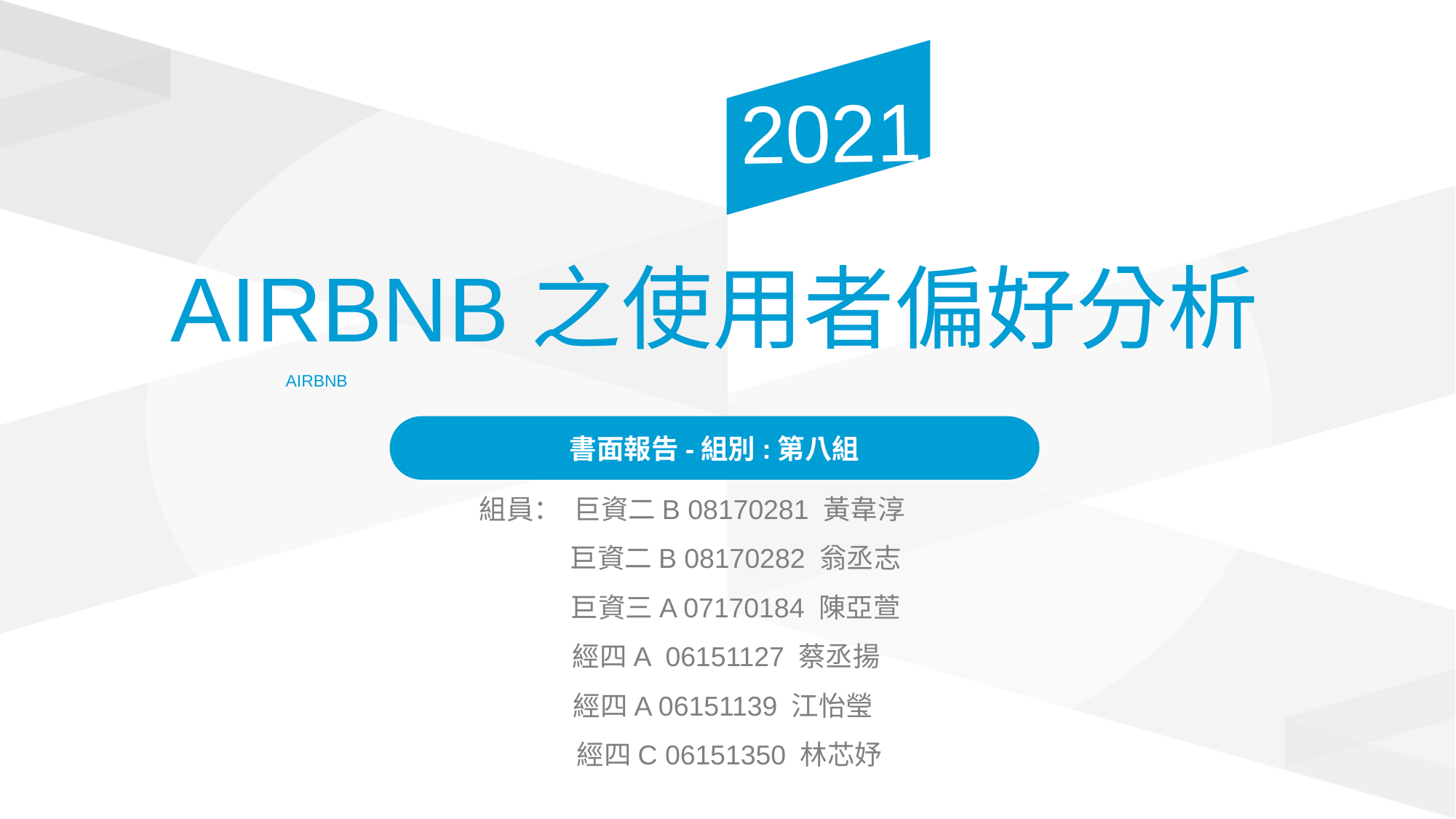

2021

Airbnb之使用者偏好分析
 Airbnb
書面報告-組別:第八組
組員：  巨資二B 08170281 黃韋淳
             巨資二B 08170282 翁丞志
             巨資三A 07170184 陳亞萱
          經四A  06151127 蔡丞揚
         經四A 06151139 江怡瑩
                經四C 06151350 林芯妤